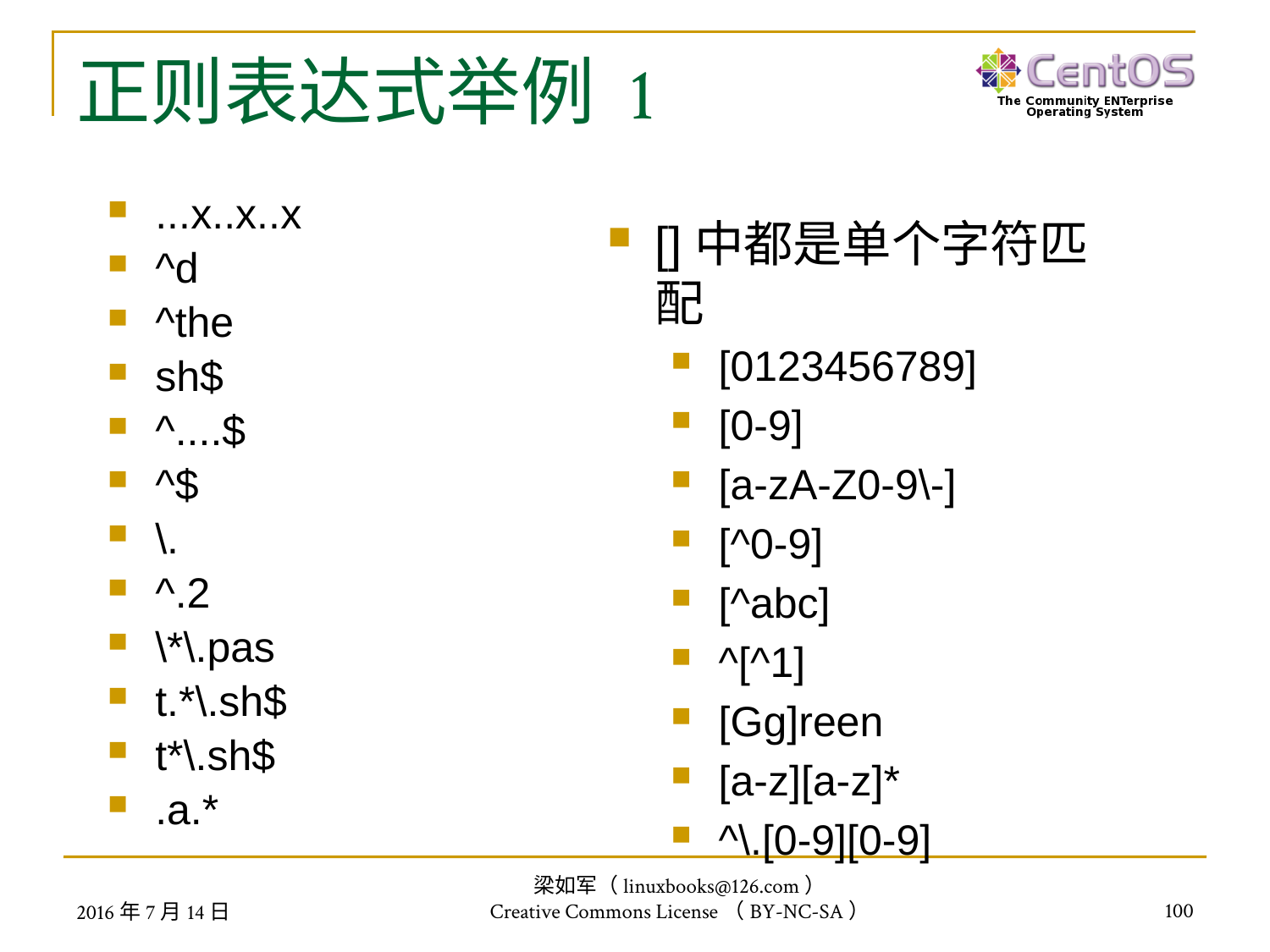

# 正则表达式举例 1
...x..x..x
^d
^the
sh$
^....$
^$
\.
^.2
\*\.pas
t.*\.sh$
t*\.sh$
.a.*
[]中都是单个字符匹配
[0123456789]
[0-9]
[a-zA-Z0-9\-]
[^0-9]
[^abc]
^[^1]
[Gg]reen
[a-z][a-z]*
^\.[0-9][0-9]

梁如军（linuxbooks@126.com）
Creative Commons License（BY-NC-SA）
2016年7月14日
100